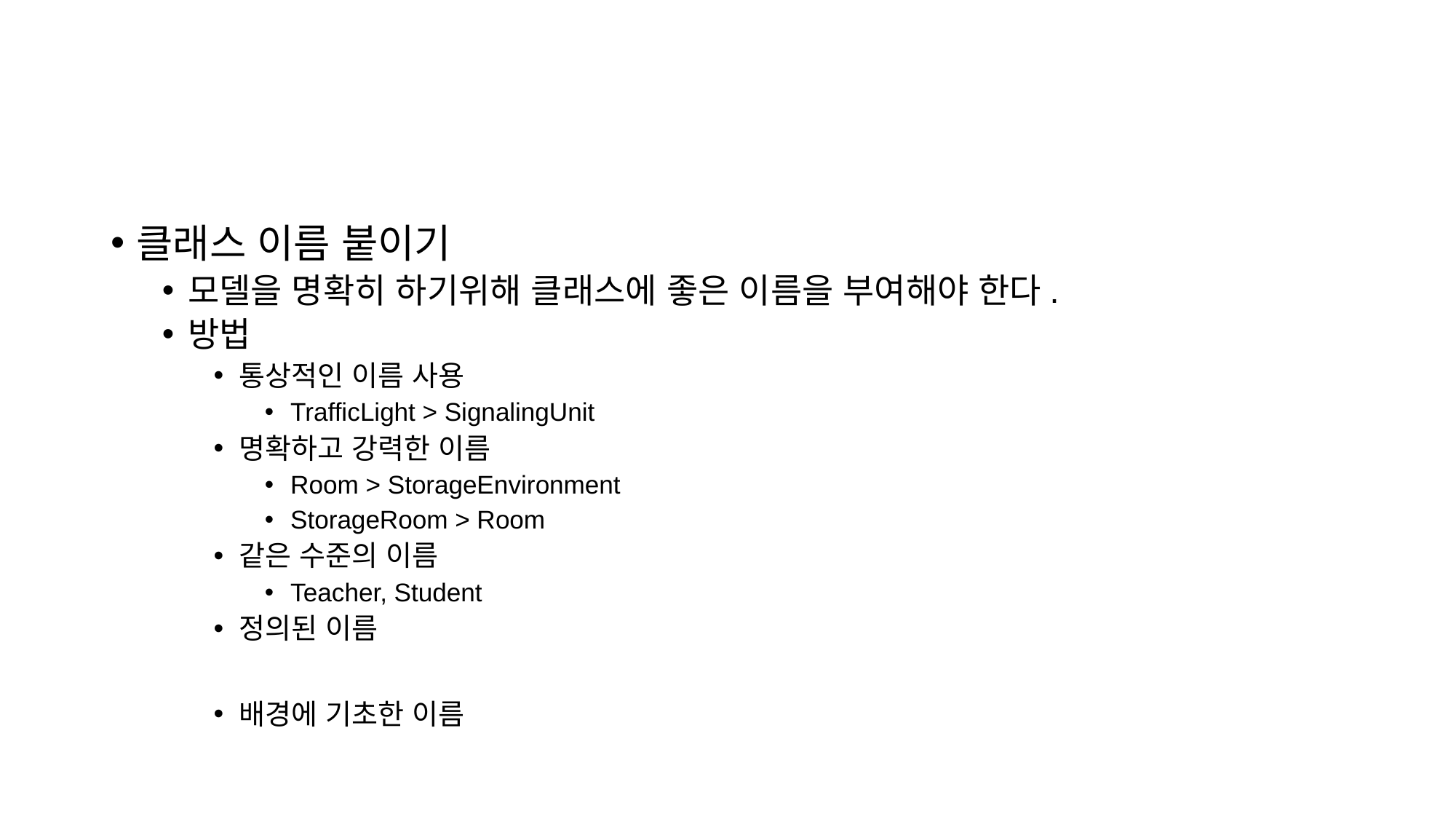

#
클래스 이름 붙이기
모델을 명확히 하기위해 클래스에 좋은 이름을 부여해야 한다.
방법
통상적인 이름 사용
TrafficLight > SignalingUnit
명확하고 강력한 이름
Room > StorageEnvironment
StorageRoom > Room
같은 수준의 이름
Teacher, Student
정의된 이름

배경에 기초한 이름